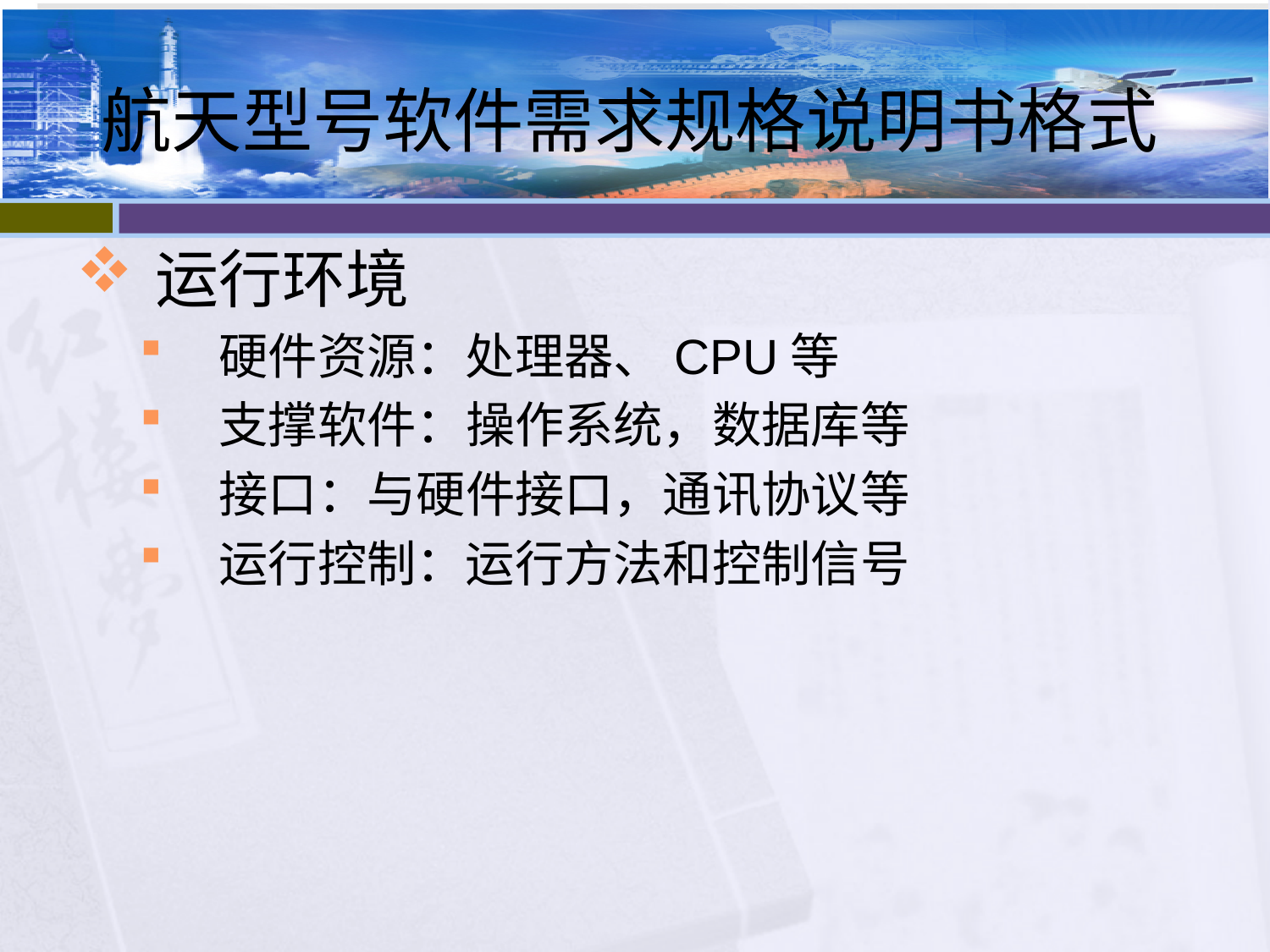

# 航天型号软件需求规格说明书格式

运行环境
硬件资源：处理器、CPU等
支撑软件：操作系统，数据库等
接口：与硬件接口，通讯协议等
运行控制：运行方法和控制信号